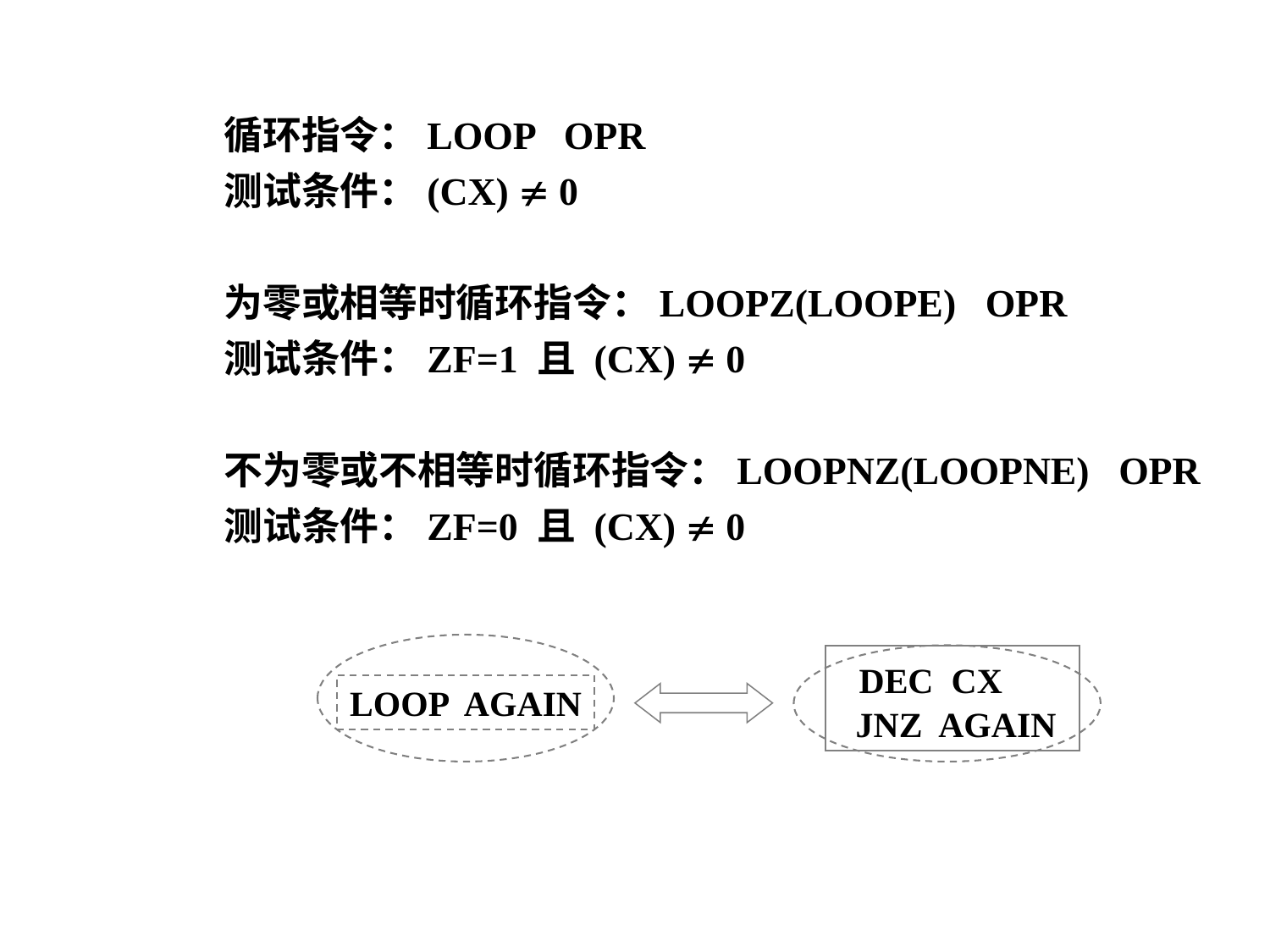

循环指令：LOOP   OPR
测试条件：(CX) ≠ 0

为零或相等时循环指令：LOOPZ(LOOPE)   OPR
测试条件：ZF=1 且 (CX) ≠ 0

不为零或不相等时循环指令：LOOPNZ(LOOPNE)   OPR
测试条件：ZF=0 且 (CX) ≠ 0

LOOP  AGAIN

  DEC  CX
  JNZ  AGAIN